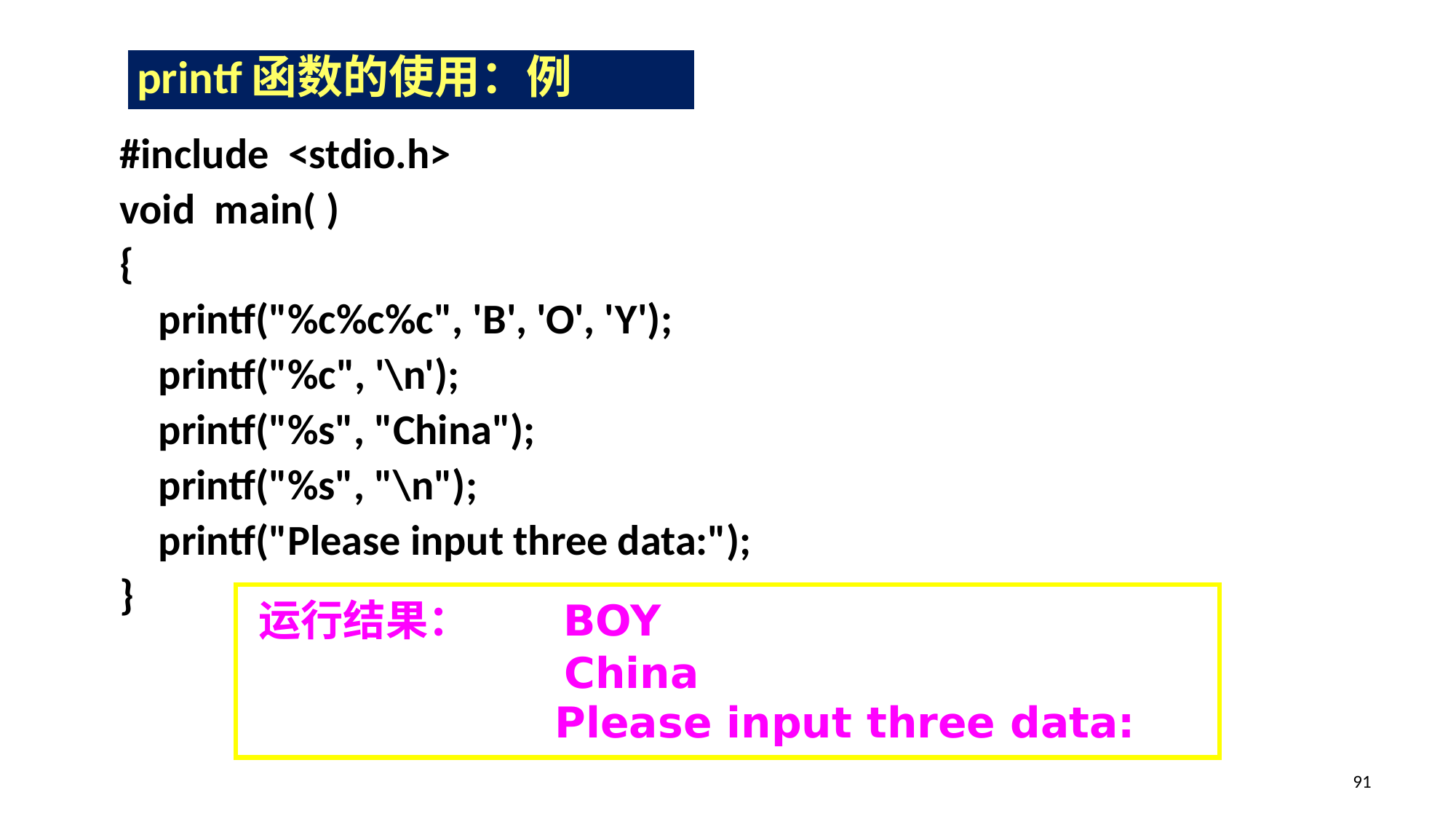

printf函数的使用：例
#include  <stdio.h>
void  main( )
{
    printf("%c%c%c", 'B', 'O', 'Y');
    printf("%c", '\n');
    printf("%s", "China");
    printf("%s", "\n");
    printf("Please input three data:");
}
运行结果：	BOY

  China
Please input three data:
91